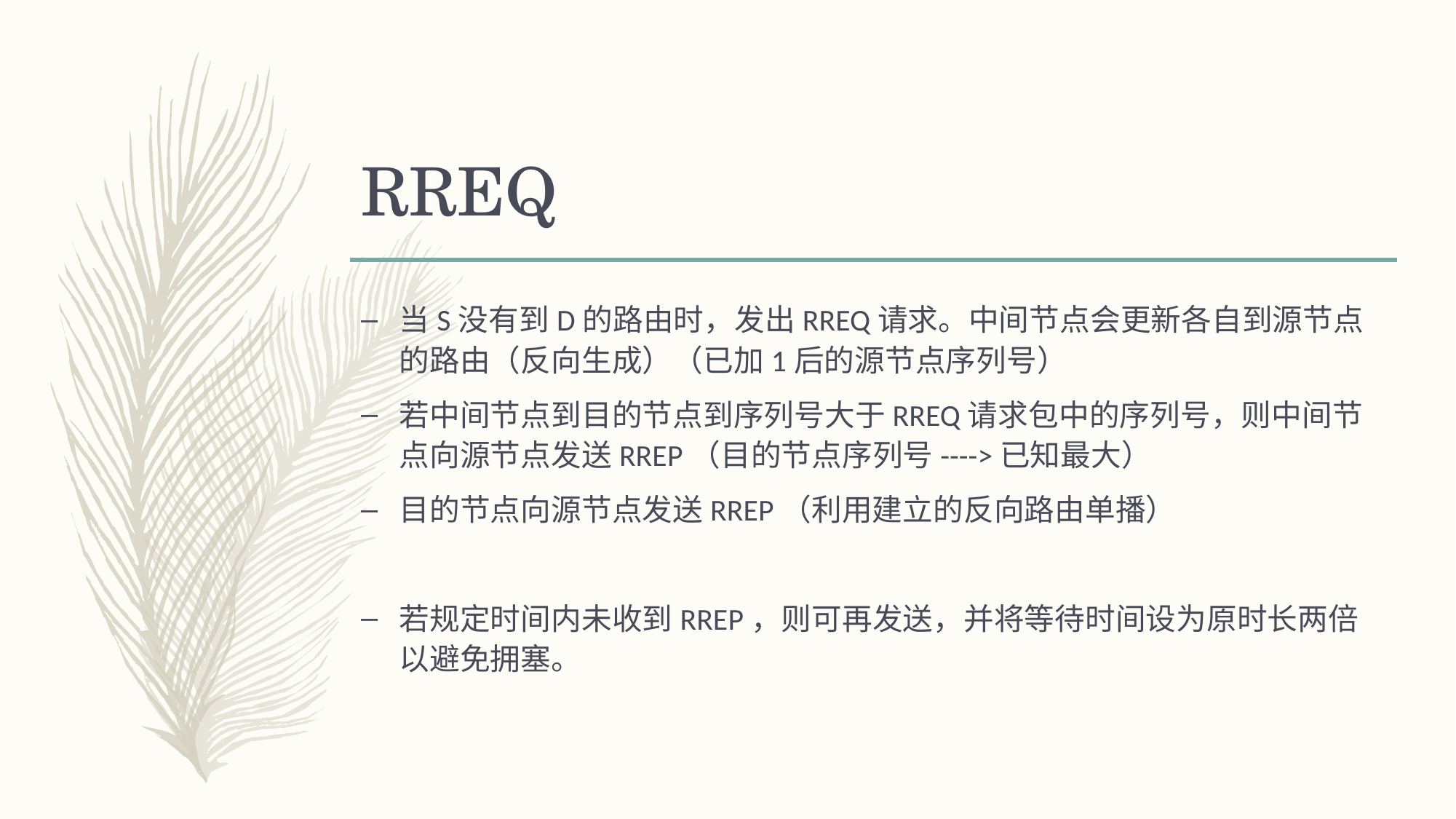

# RREQ
当S没有到D的路由时，发出RREQ请求。中间节点会更新各自到源节点的路由（反向生成）（已加1后的源节点序列号）
若中间节点到目的节点到序列号大于RREQ请求包中的序列号，则中间节点向源节点发送RREP（目的节点序列号---->已知最大）
目的节点向源节点发送RREP（利用建立的反向路由单播）

若规定时间内未收到RREP，则可再发送，并将等待时间设为原时长两倍以避免拥塞。